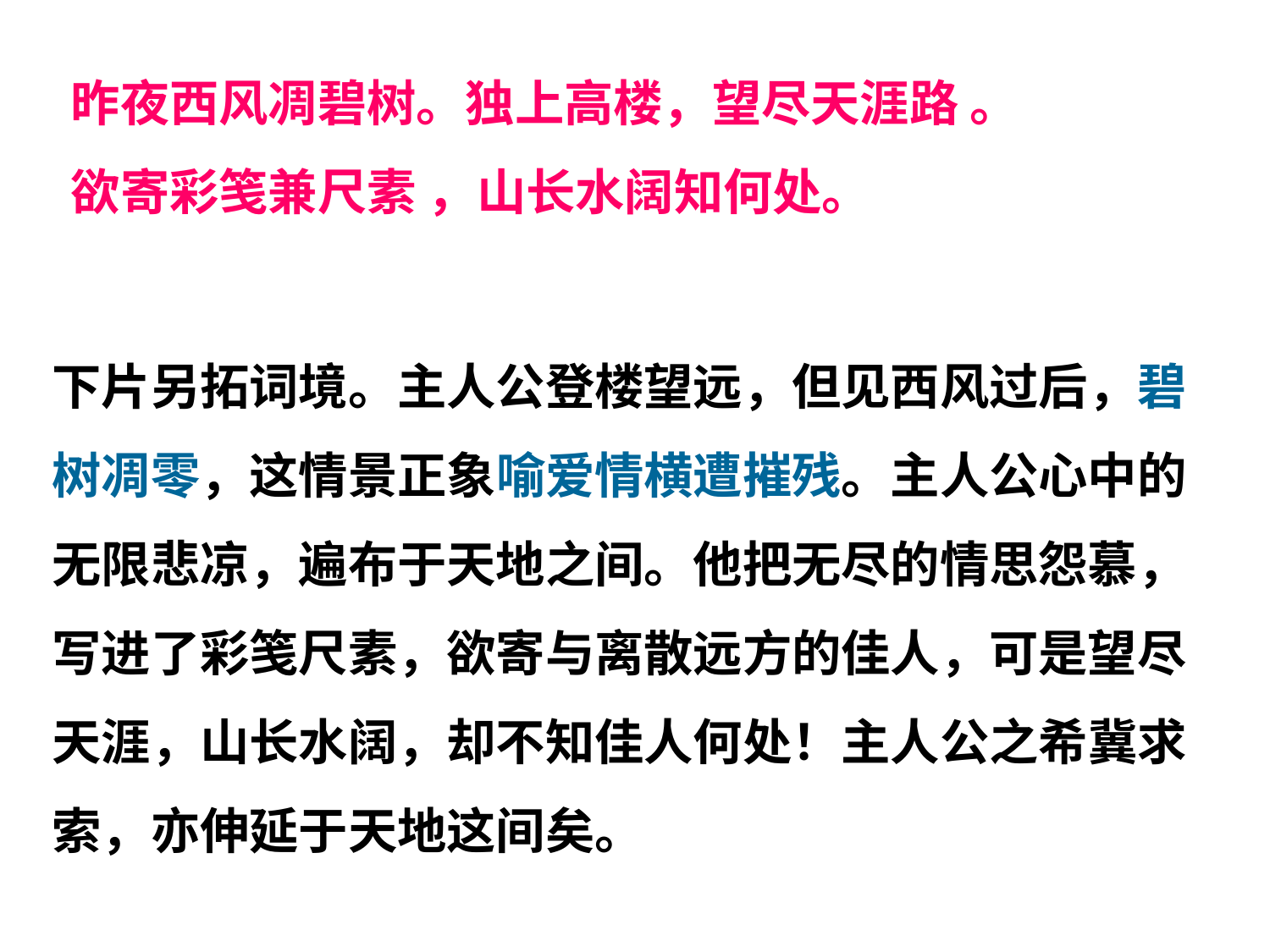

昨夜西风凋碧树。独上高楼，望尽天涯路 。
欲寄彩笺兼尺素 ，山长水阔知何处。

下片另拓词境。主人公登楼望远，但见西风过后，碧树凋零，这情景正象喻爱情横遭摧残。主人公心中的无限悲凉，遍布于天地之间。他把无尽的情思怨慕，写进了彩笺尺素，欲寄与离散远方的佳人，可是望尽天涯，山长水阔，却不知佳人何处！主人公之希冀求索，亦伸延于天地这间矣。